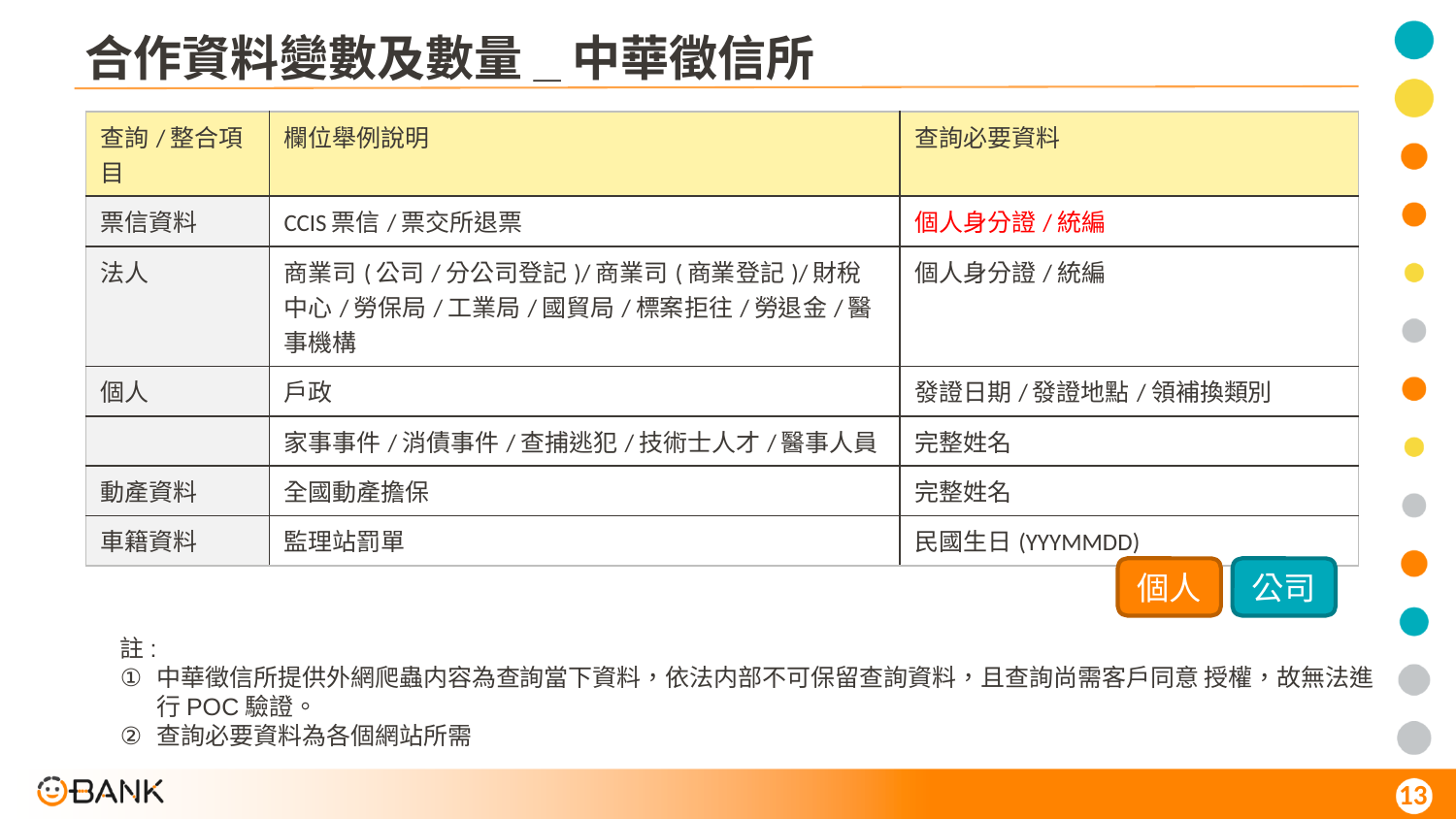

合作資料變數及數量_中華徵信所
| 查詢/整合項目 | 欄位舉例說明 | 查詢必要資料 |
| --- | --- | --- |
| 票信資料 | CCIS票信/票交所退票 | 個人身分證/統編 |
| 法人 | 商業司(公司/分公司登記)/商業司(商業登記)/財稅中心/勞保局/工業局/國貿局/標案拒往/勞退金/醫事機構 | 個人身分證/統編 |
| 個人 | 戶政 | 發證日期/發證地點/領補換類別 |
|  | 家事事件/消債事件/查捕逃犯/技術士人才/醫事人員 | 完整姓名 |
| 動產資料 | 全國動產擔保 | 完整姓名 |
| 車籍資料 | 監理站罰單 | 民國生日(YYYMMDD) |
個人
公司
註:
中華徵信所提供外網爬蟲内容為查詢當下資料，依法内部不可保留查詢資料，且查詢尚需客戶同意 授權，故無法進 行POC驗證。
查詢必要資料為各個網站所需